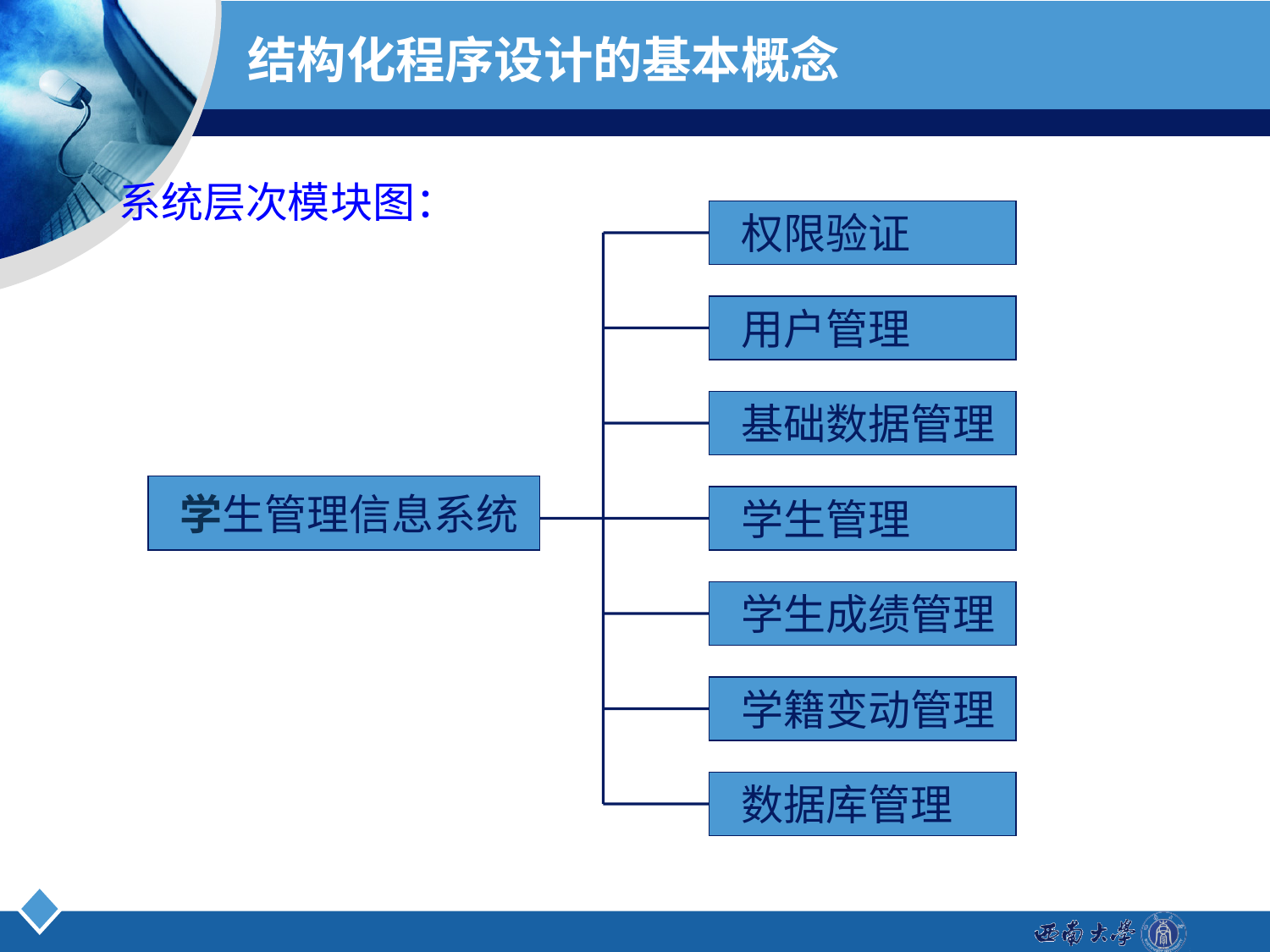

# 结构化程序设计的基本概念
系统层次模块图：
 权限验证

 用户管理

 基础数据管理

 学生管理信息系统
 学生管理

 学生成绩管理

 学籍变动管理

 数据库管理